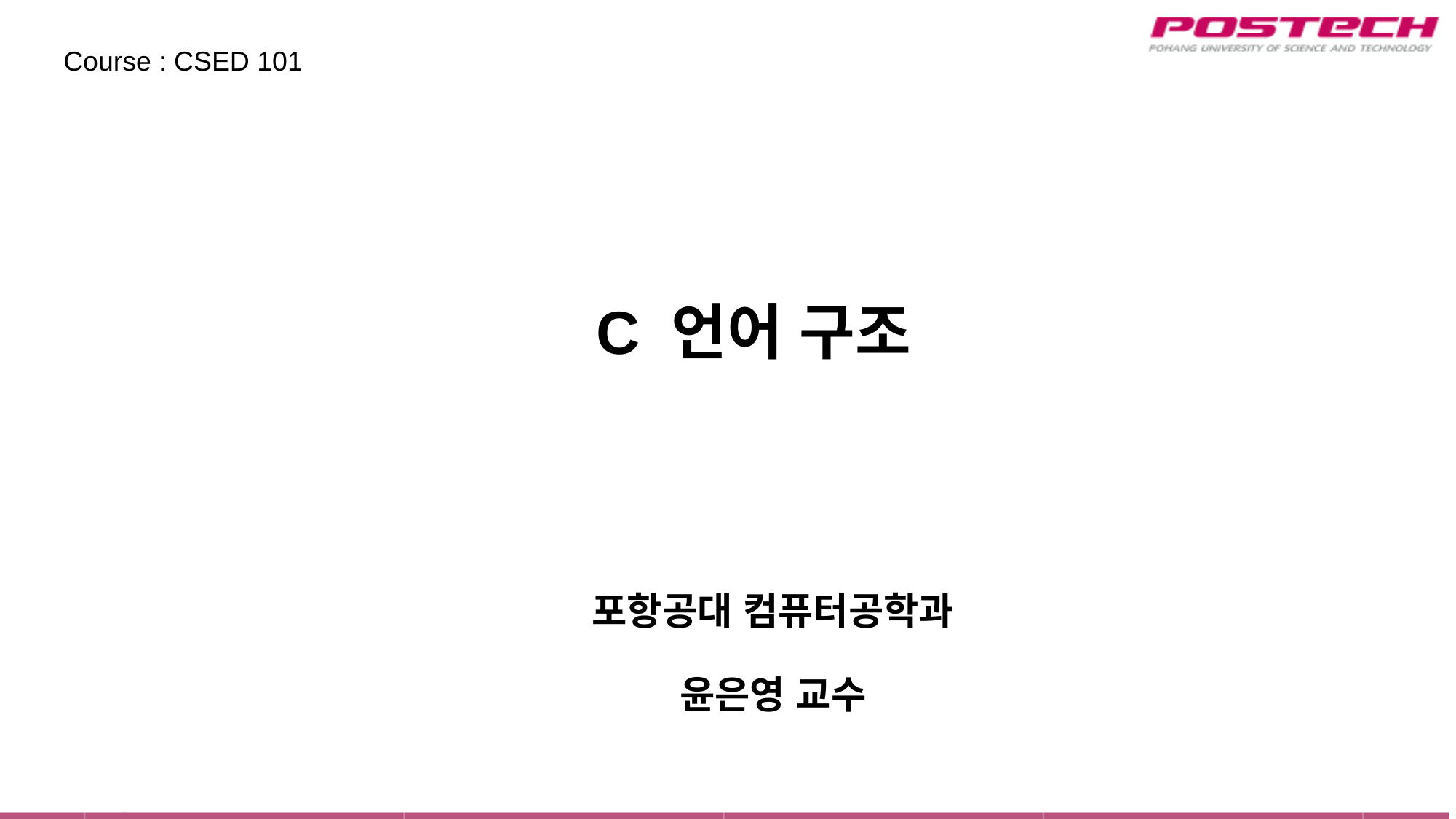

Course : CSED 101
# C 언어 구조
포항공대 컴퓨터공학과
윤은영 교수